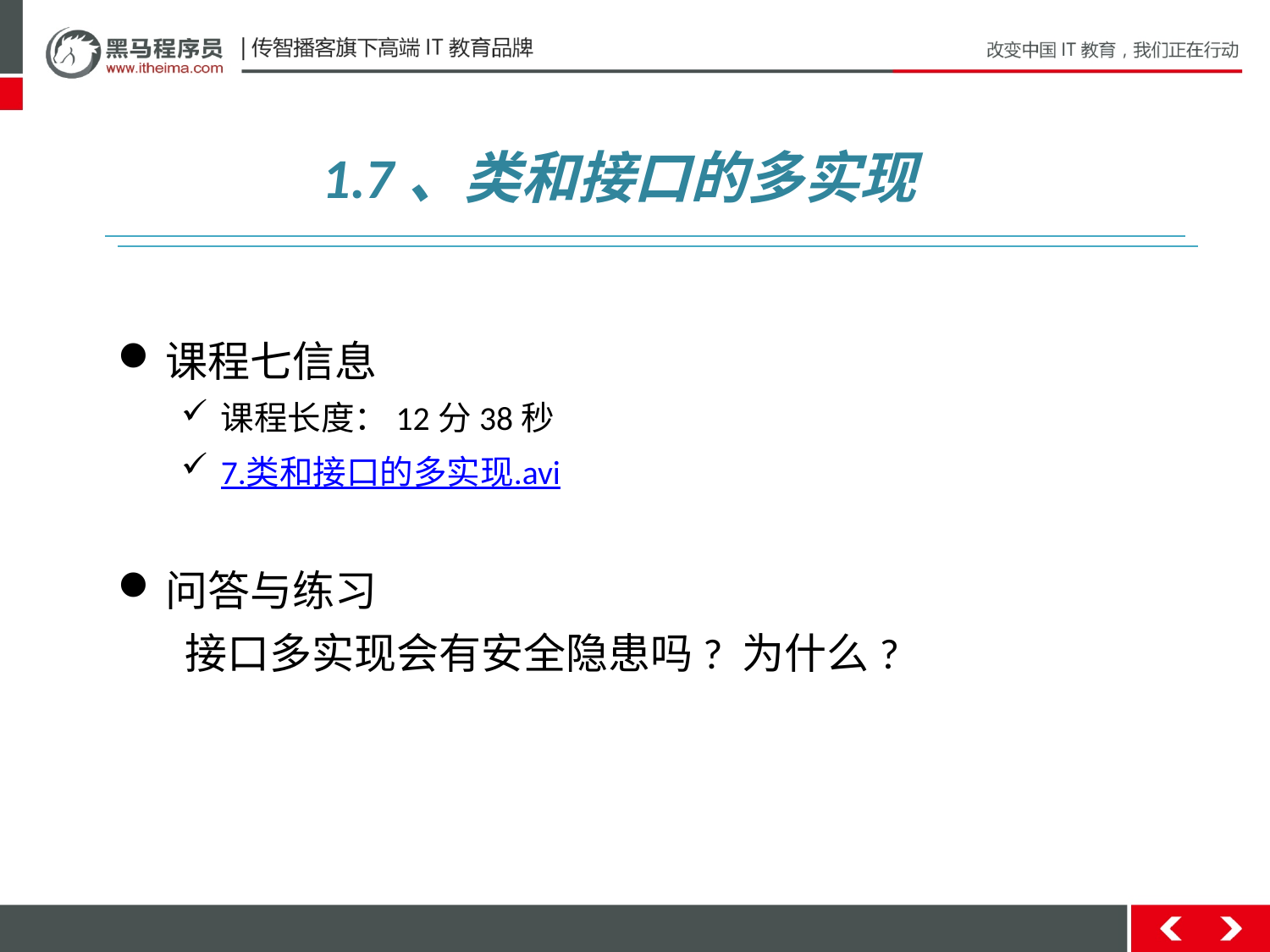

1.7、类和接口的多实现

课程七信息
课程长度：12分38秒
7.类和接口的多实现.avi

问答与练习
      接口多实现会有安全隐患吗? 为什么?